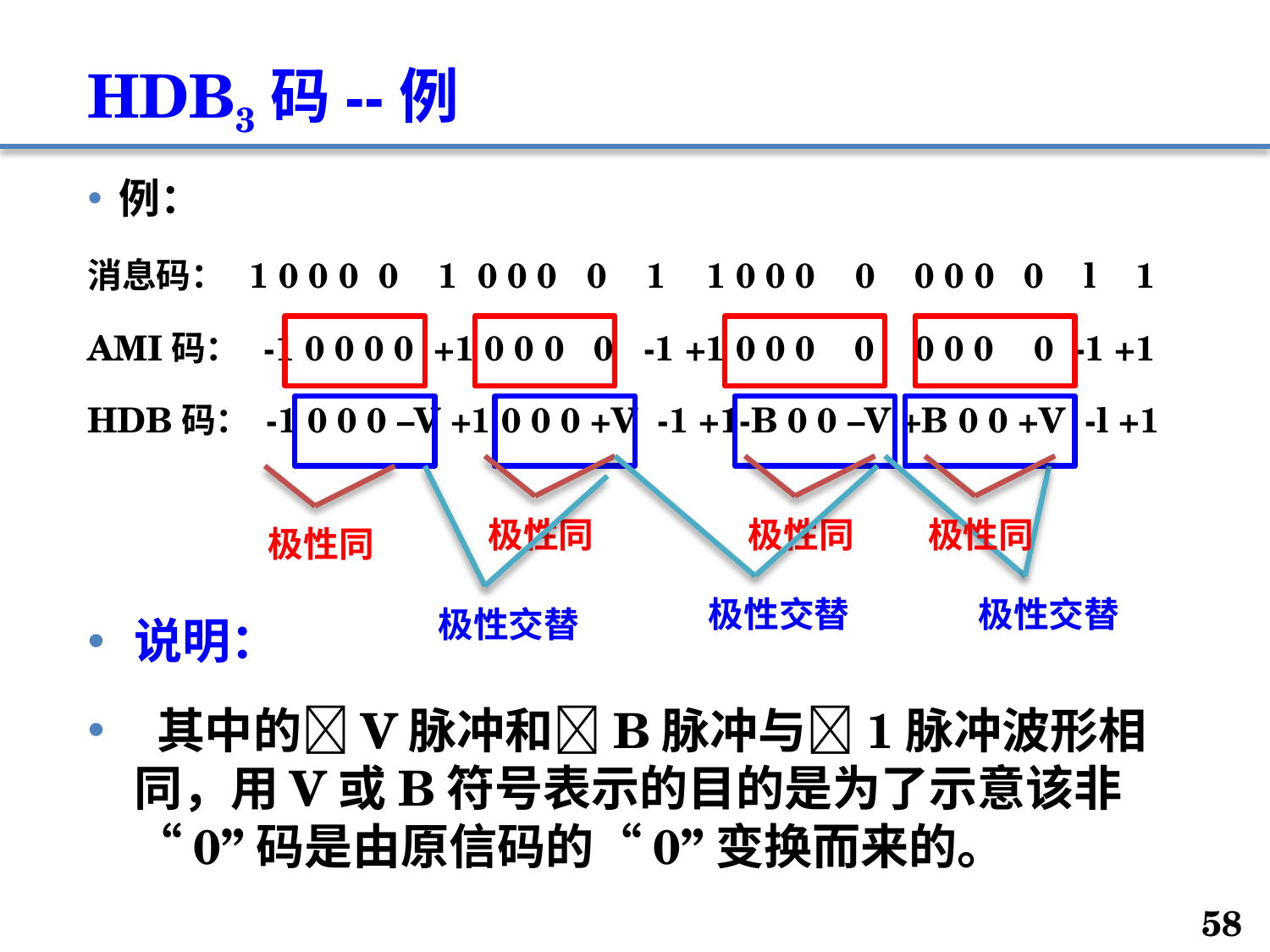

# HDB3码--例
例：
消息码：  1 0 0 0  0    1  0 0 0   0    1    1 0 0 0    0    0 0 0   0    l    1
AMI码：  -1 0 0 0 0  +1 0 0 0   0   -1 +1 0 0 0    0    0 0 0    0  -1 +1
HDB码： -1 0 0 0 –V +1 0 0 0 +V  -1 +1-B 0 0 –V +B 0 0 +V  -l +1

说明：
 其中的±V脉冲和±B脉冲与±1脉冲波形相同，用V或B符号表示的目的是为了示意该非“0”码是由原信码的“0”变换而来的。

极性同
极性交替
极性同
极性交替
极性同
极性同
极性交替
58